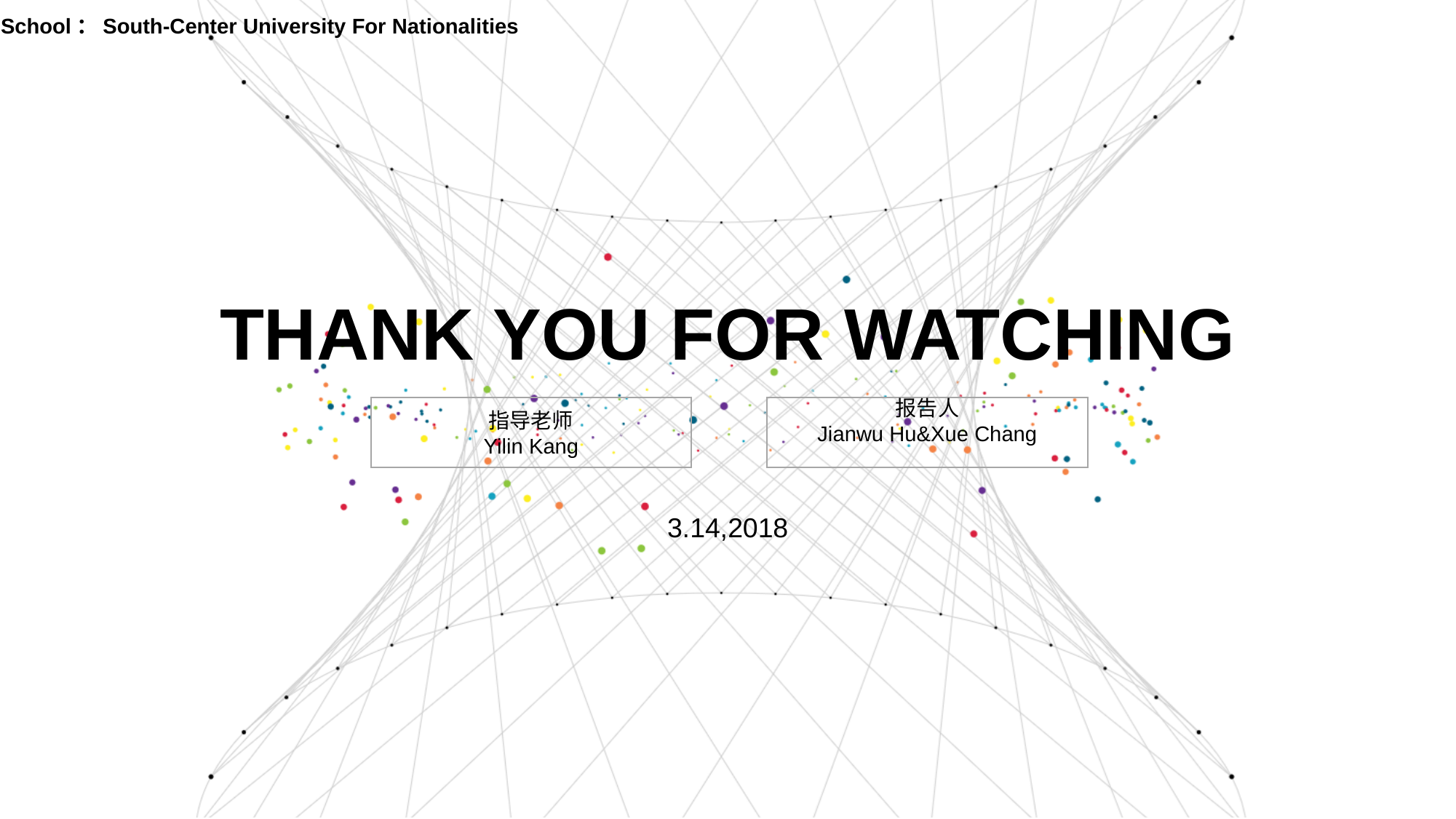

School：South-Center University For Nationalities
THANK YOU FOR WATCHING
指导老师
Yilin Kang
报告人
Jianwu Hu&Xue Chang

3.14,2018